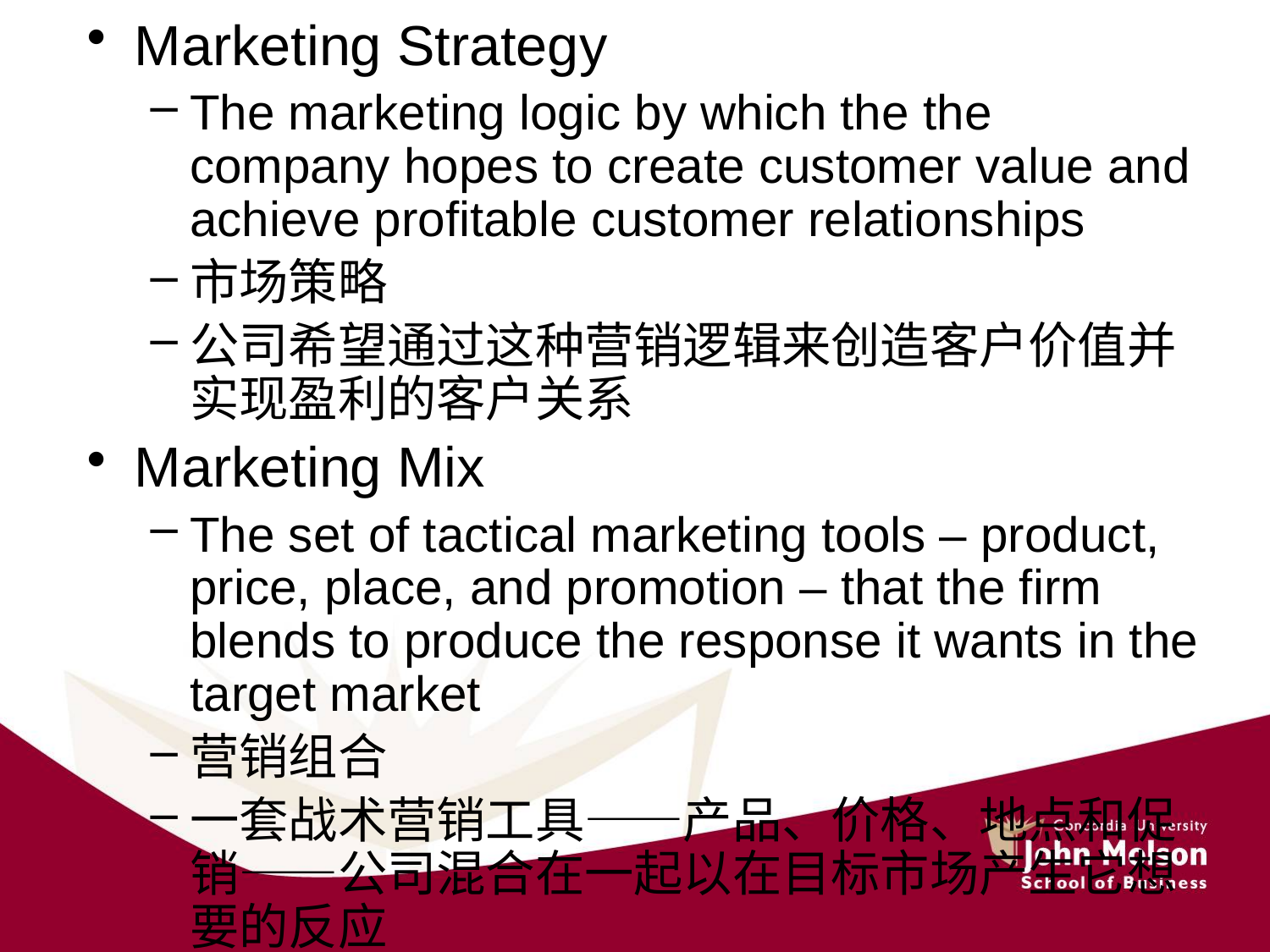

Marketing Strategy
The marketing logic by which the the company hopes to create customer value and achieve profitable customer relationships
市场策略
公司希望通过这种营销逻辑来创造客户价值并实现盈利的客户关系
Marketing Mix
The set of tactical marketing tools – product, price, place, and promotion – that the firm blends to produce the response it wants in the target market
营销组合
一套战术营销工具——产品、价格、地点和促销——公司混合在一起以在目标市场产生它想要的反应